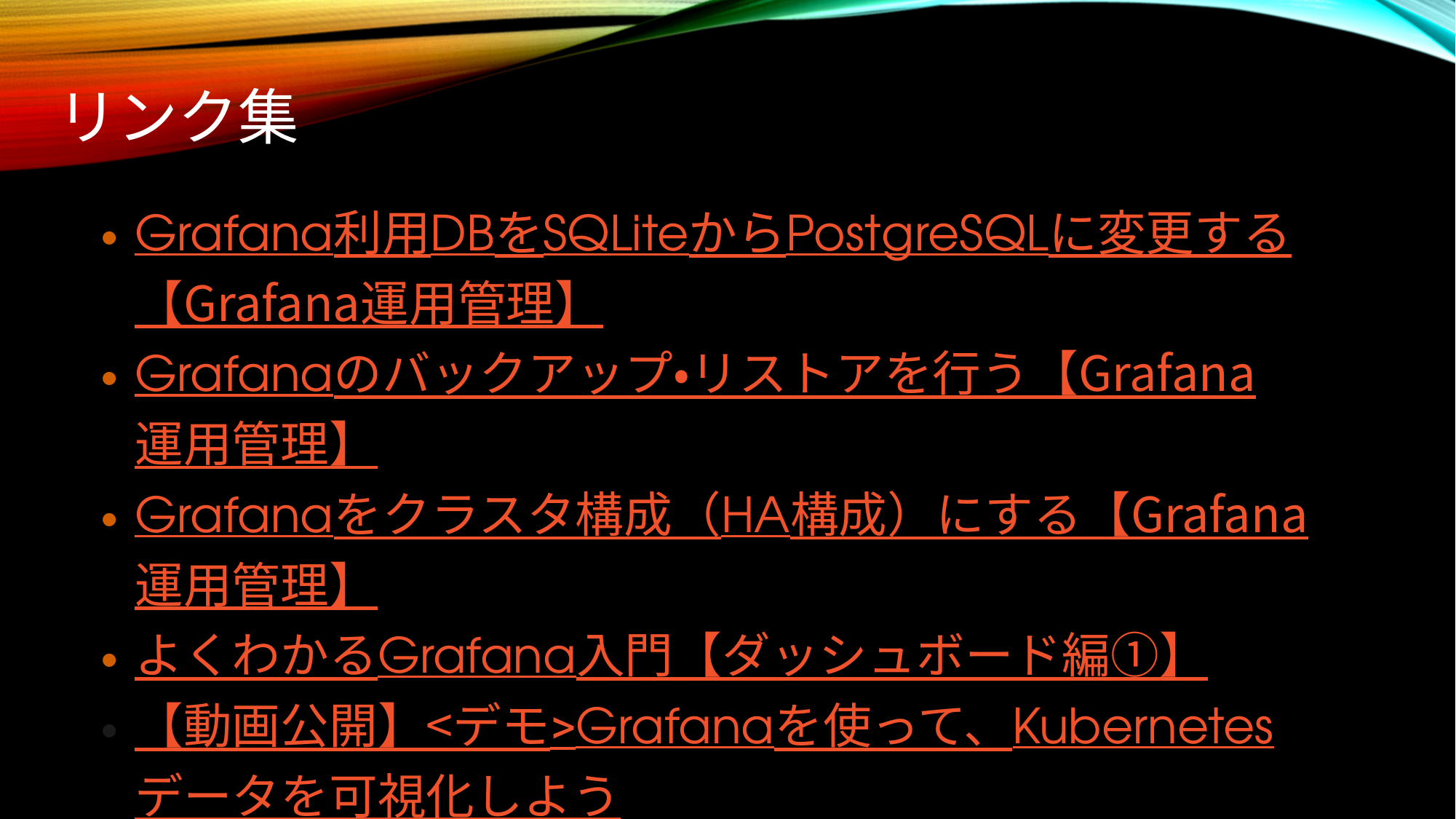

# リンク集
Grafana利用DBをSQLiteからPostgreSQLに変更する【Grafana運用管理】
Grafanaのバックアップ・リストアを行う【Grafana運用管理】
Grafanaをクラスタ構成（HA構成）にする【Grafana運用管理】
よくわかるGrafana入門【ダッシュボード編①】
【動画公開】<デモ>Grafanaを使って、Kubernetesデータを可視化しよう
お問い合わせ： apisupport@sios.com